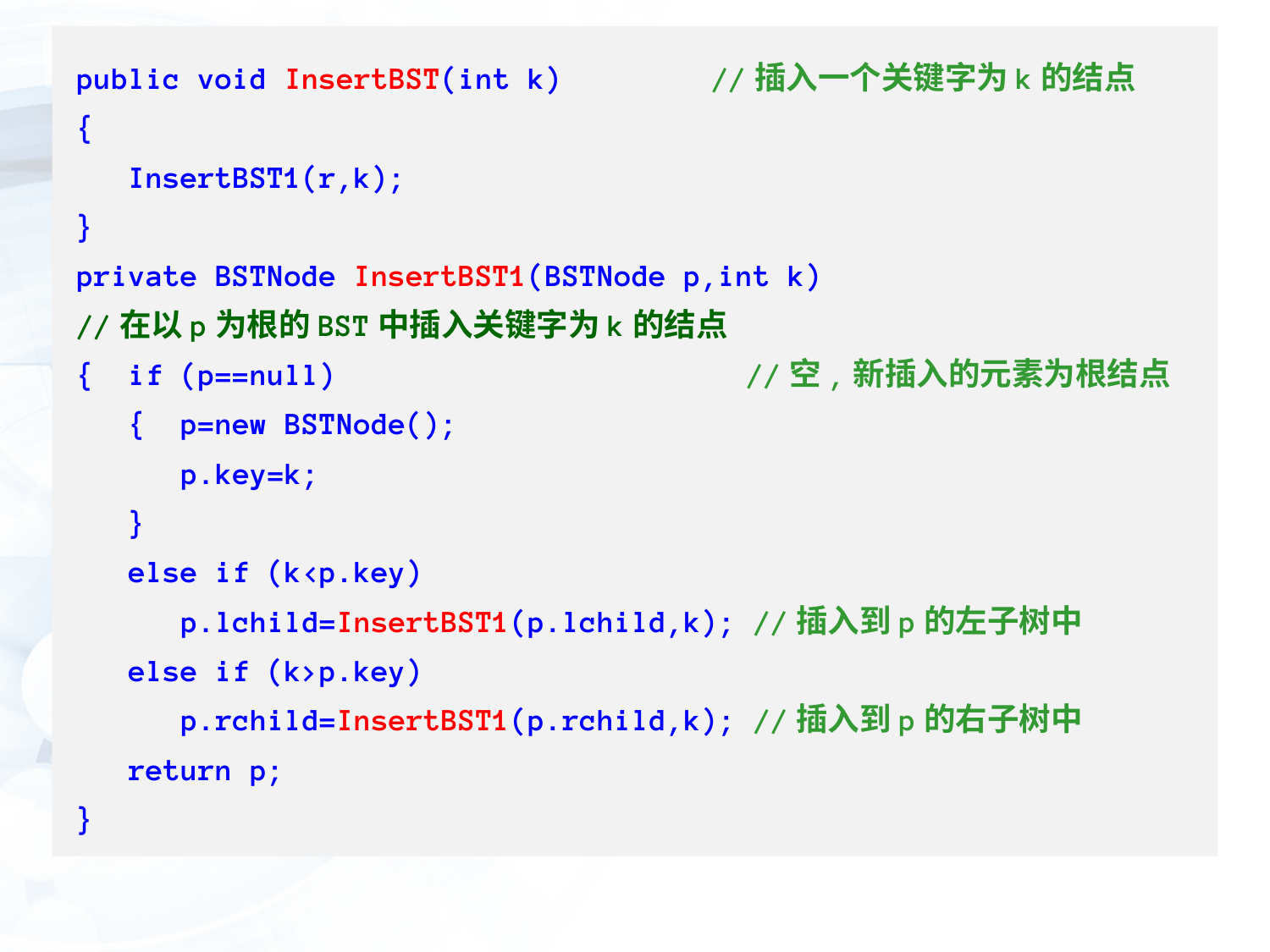

public void InsertBST(int k) 		//插入一个关键字为k的结点
{
   InsertBST1(r,k);
}
private BSTNode InsertBST1(BSTNode p,int k)
//在以p为根的BST中插入关键字为k的结点
{  if (p==null)			  //空,新插入的元素为根结点
   {  p=new BSTNode();
      p.key=k;
   }
   else if (k<p.key)
      p.lchild=InsertBST1(p.lchild,k); //插入到p的左子树中
   else if (k>p.key)
      p.rchild=InsertBST1(p.rchild,k); //插入到p的右子树中
   return p;
}